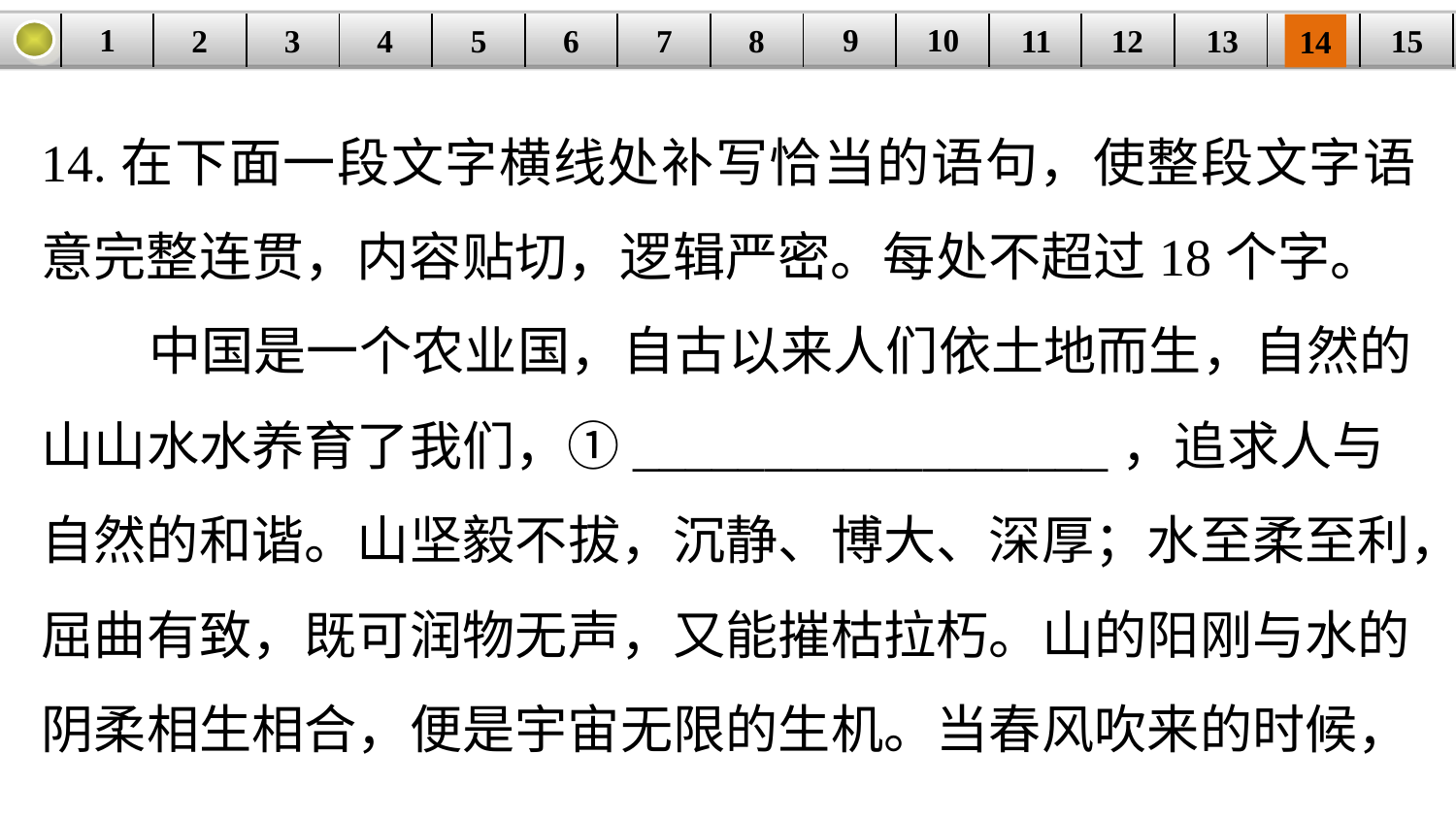

9
10
1
3
4
5
6
8
11
2
12
15
|  |  |  |  |  |  |  |  |  |  |  |  |  |  |  |
| --- | --- | --- | --- | --- | --- | --- | --- | --- | --- | --- | --- | --- | --- | --- |
7
13
14

14.在下面一段文字横线处补写恰当的语句，使整段文字语意完整连贯，内容贴切，逻辑严密。每处不超过18个字。
        中国是一个农业国，自古以来人们依土地而生，自然的山山水水养育了我们，①__________________，追求人与自然的和谐。山坚毅不拔，沉静、博大、深厚；水至柔至利，屈曲有致，既可润物无声，又能摧枯拉朽。山的阳刚与水的阴柔相生相合，便是宇宙无限的生机。当春风吹来的时候，